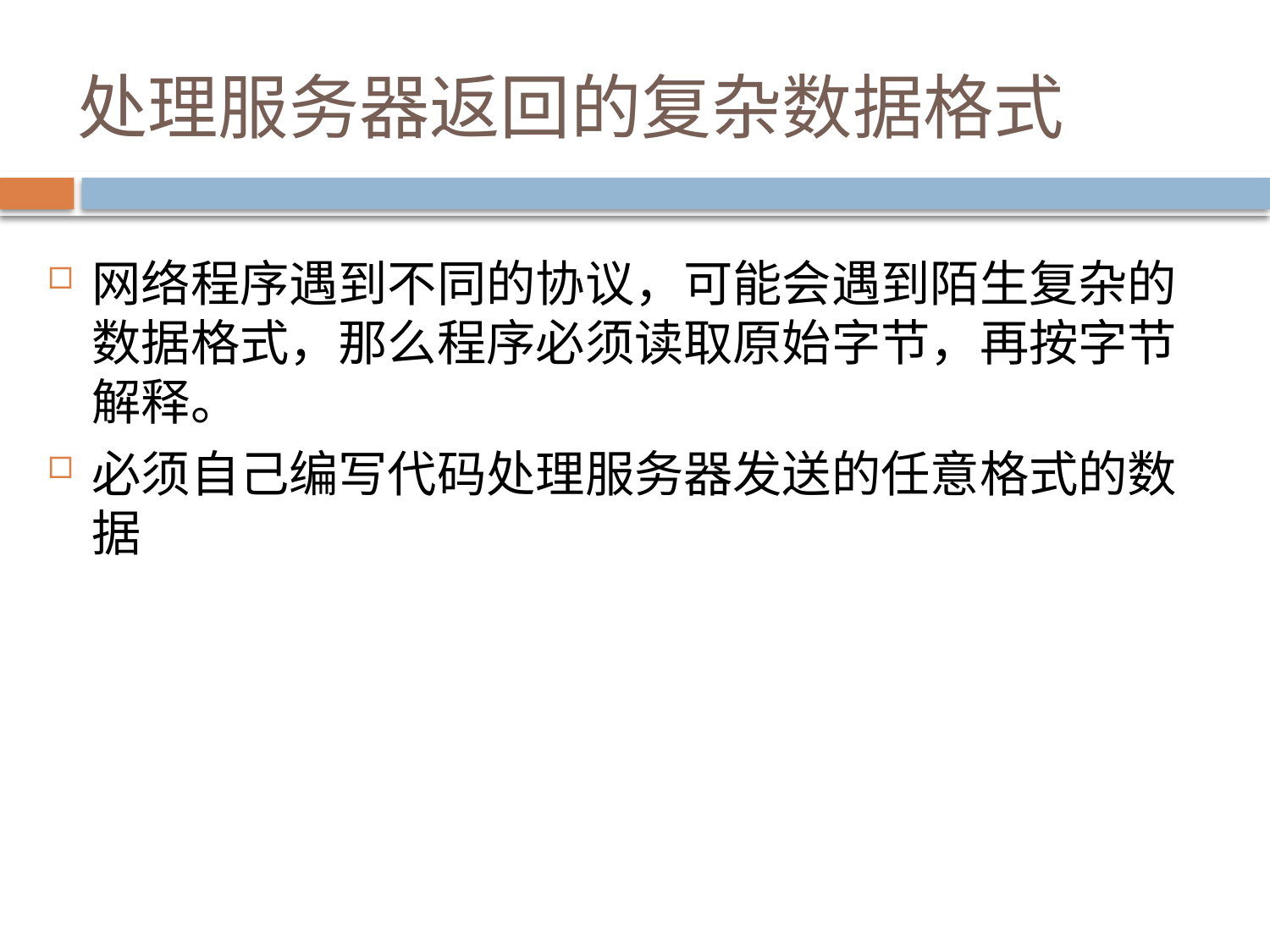

# 处理服务器返回的复杂数据格式
网络程序遇到不同的协议，可能会遇到陌生复杂的数据格式，那么程序必须读取原始字节，再按字节解释。
必须自己编写代码处理服务器发送的任意格式的数据